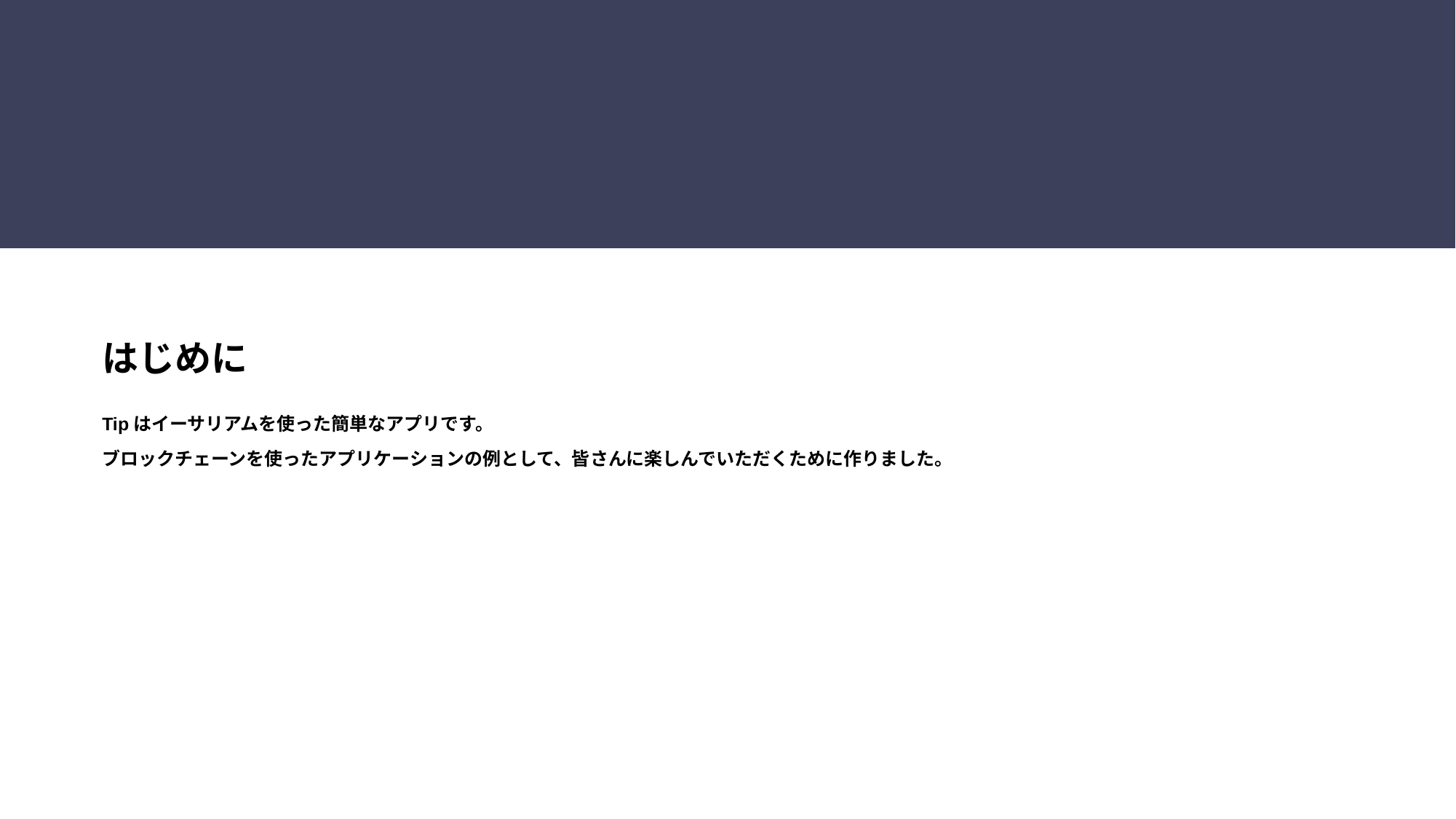

# はじめに
Tipはイーサリアムを使った簡単なアプリです。
ブロックチェーンを使ったアプリケーションの例として、皆さんに楽しんでいただくために作りました。